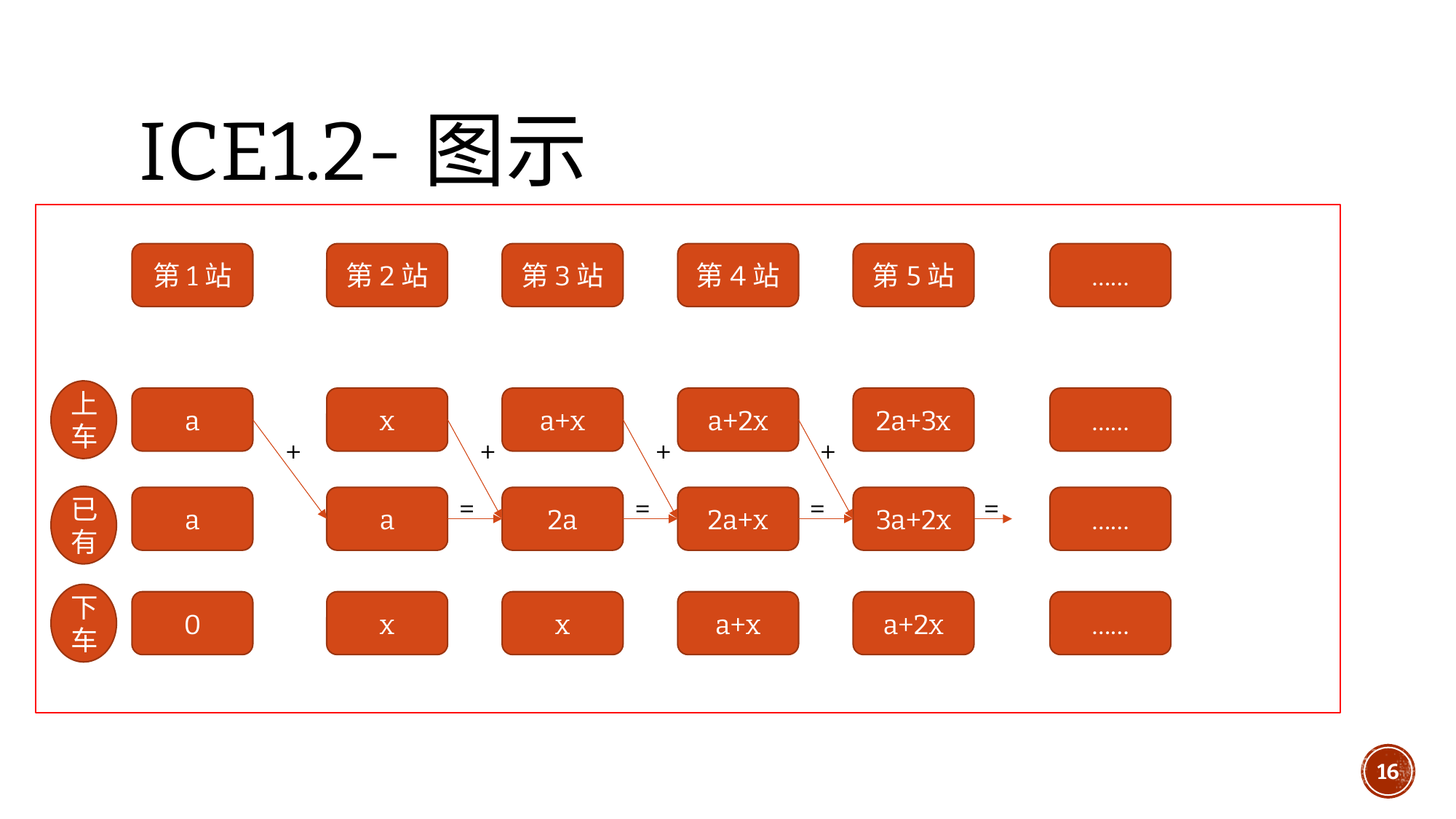

# ICE1.2-图示

第1站
第2站
第3站
第4站
第5站
……
上车
a
x
a+x
a+2x
2a+3x
……
+
=
+
=
+
=
+
=
已有
a
a
2a
2a+x
3a+2x
……
下车
0
x
x
a+x
a+2x
……
16